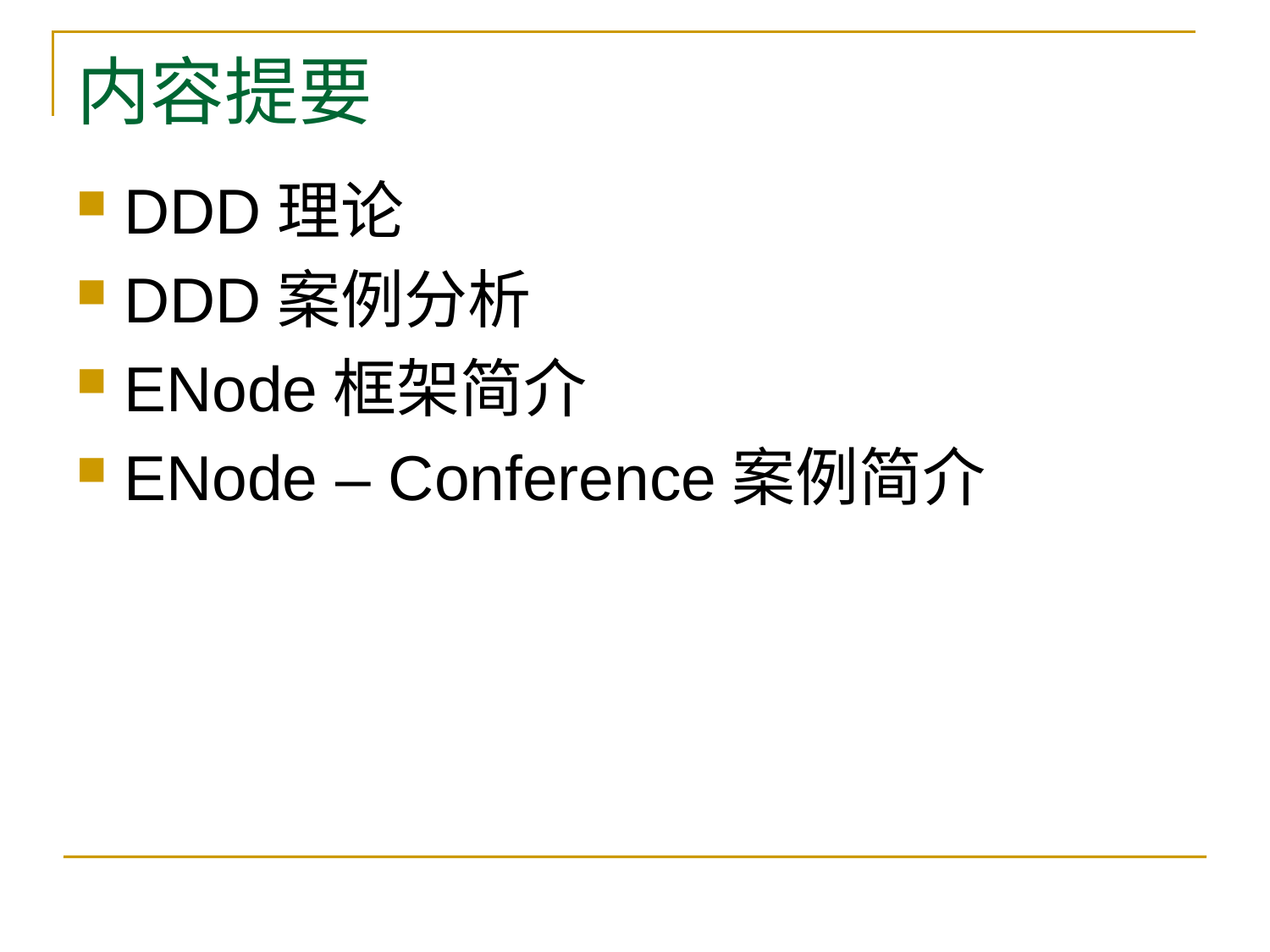

# 内容提要
DDD理论
DDD案例分析
ENode框架简介
ENode – Conference案例简介